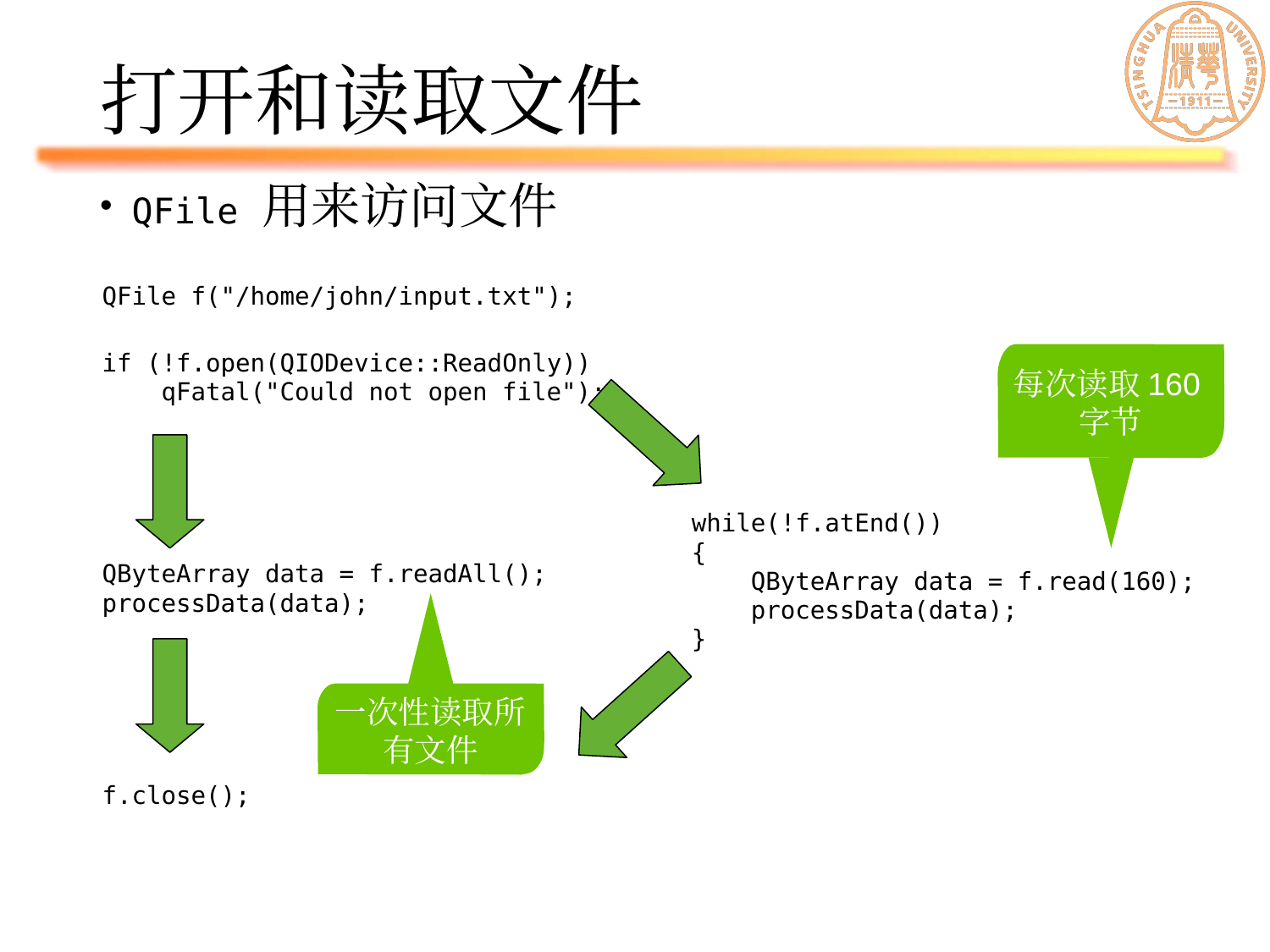

# 打开和读取文件
QFile 用来访问文件

QFile f("/home/john/input.txt");

if (!f.open(QIODevice::ReadOnly))
    qFatal("Could not open file");

每次读取160字节

while(!f.atEnd())
{
    QByteArray data = f.read(160);
    processData(data);
}
QByteArray data = f.readAll();
processData(data);

一次性读取所有文件
f.close();